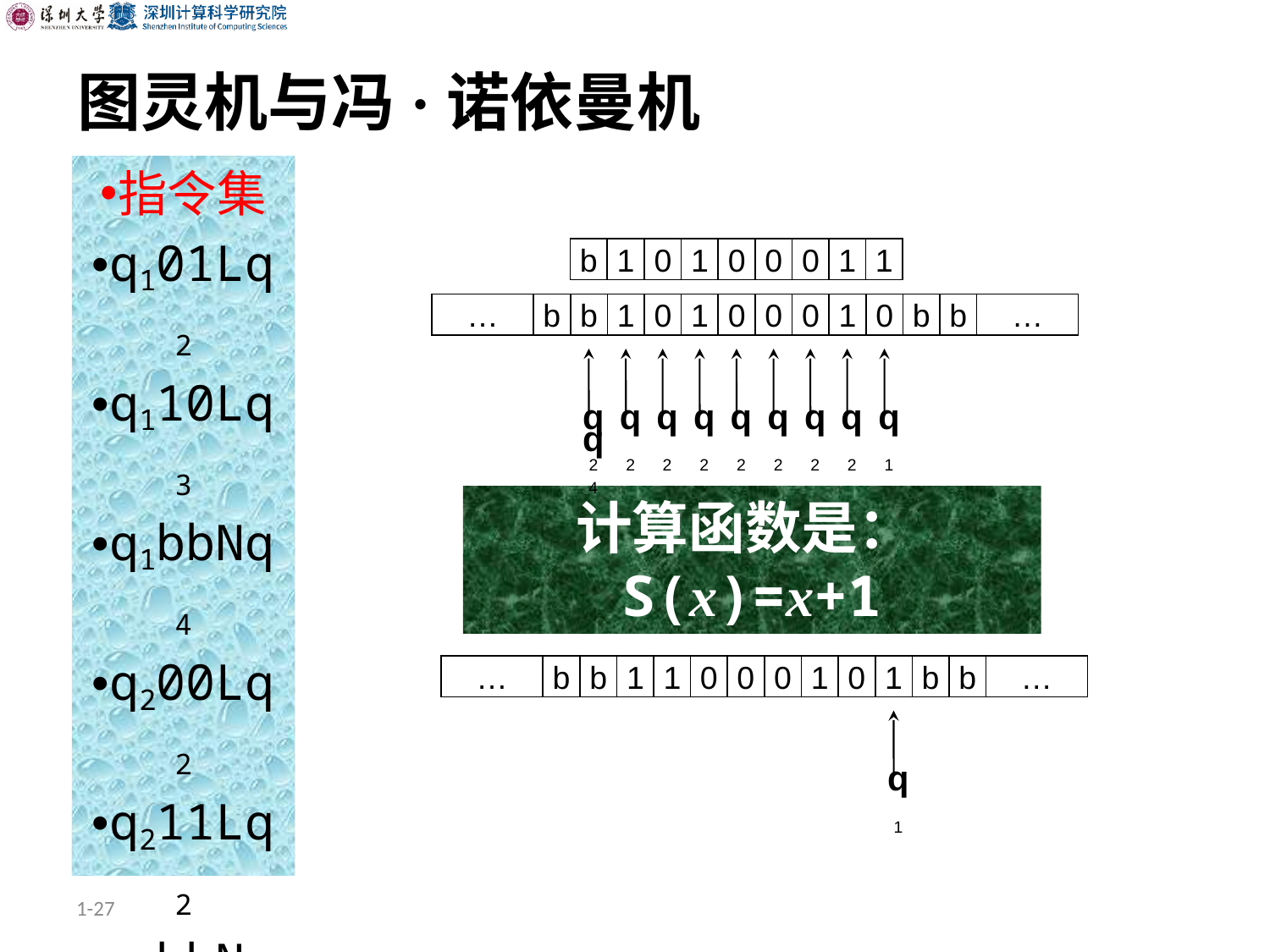

# 图灵机与冯·诺依曼机
指令集
q101Lq2
q110Lq3
q1bbNq4
q200Lq2
q211Lq2
q2bbNq4
q301Lq2
q310Lq3
q3bbNq4
b
q4
1

q2
0

q2
1

q2
0

q2
0

q2
0

q2
1

q2
1

q2
…
b
b
1
0
1
0
0
0
1
0
b
b
…

q1
计算函数是：S(x)=x+1
…
b
b
1
1
0
0
0
1
0
1
b
b
…

q1
1-27